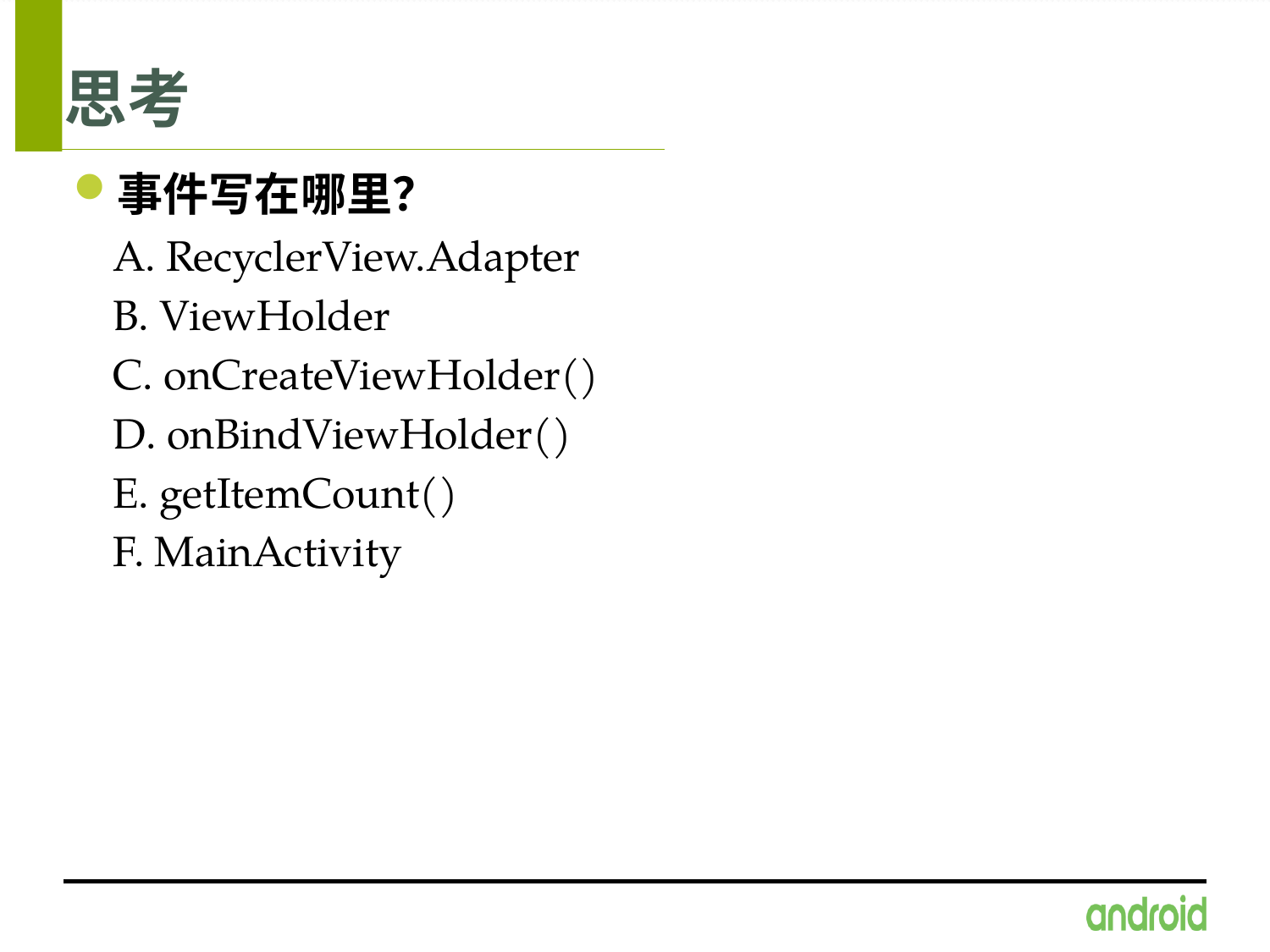

# 思考
事件写在哪里？
A. RecyclerView.Adapter
B. ViewHolder
C. onCreateViewHolder()
D. onBindViewHolder()
E. getItemCount()
F. MainActivity